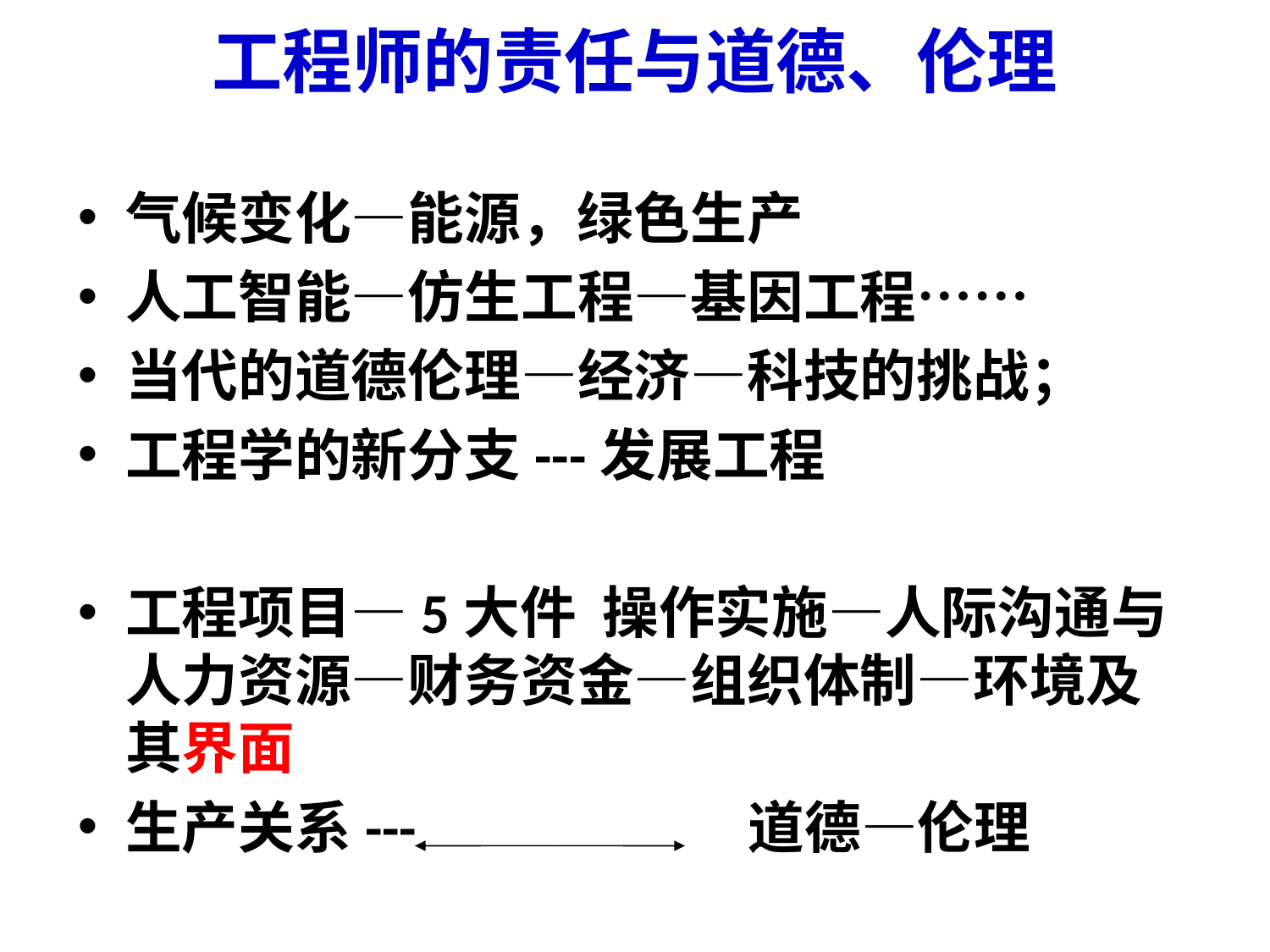

# 工程师的责任与道德、伦理
气候变化—能源，绿色生产
人工智能—仿生工程—基因工程……
当代的道德伦理—经济—科技的挑战；
工程学的新分支---发展工程

工程项目—5大件  操作实施—人际沟通与人力资源—财务资金—组织体制—环境及其界面
生产关系---                         道德—伦理